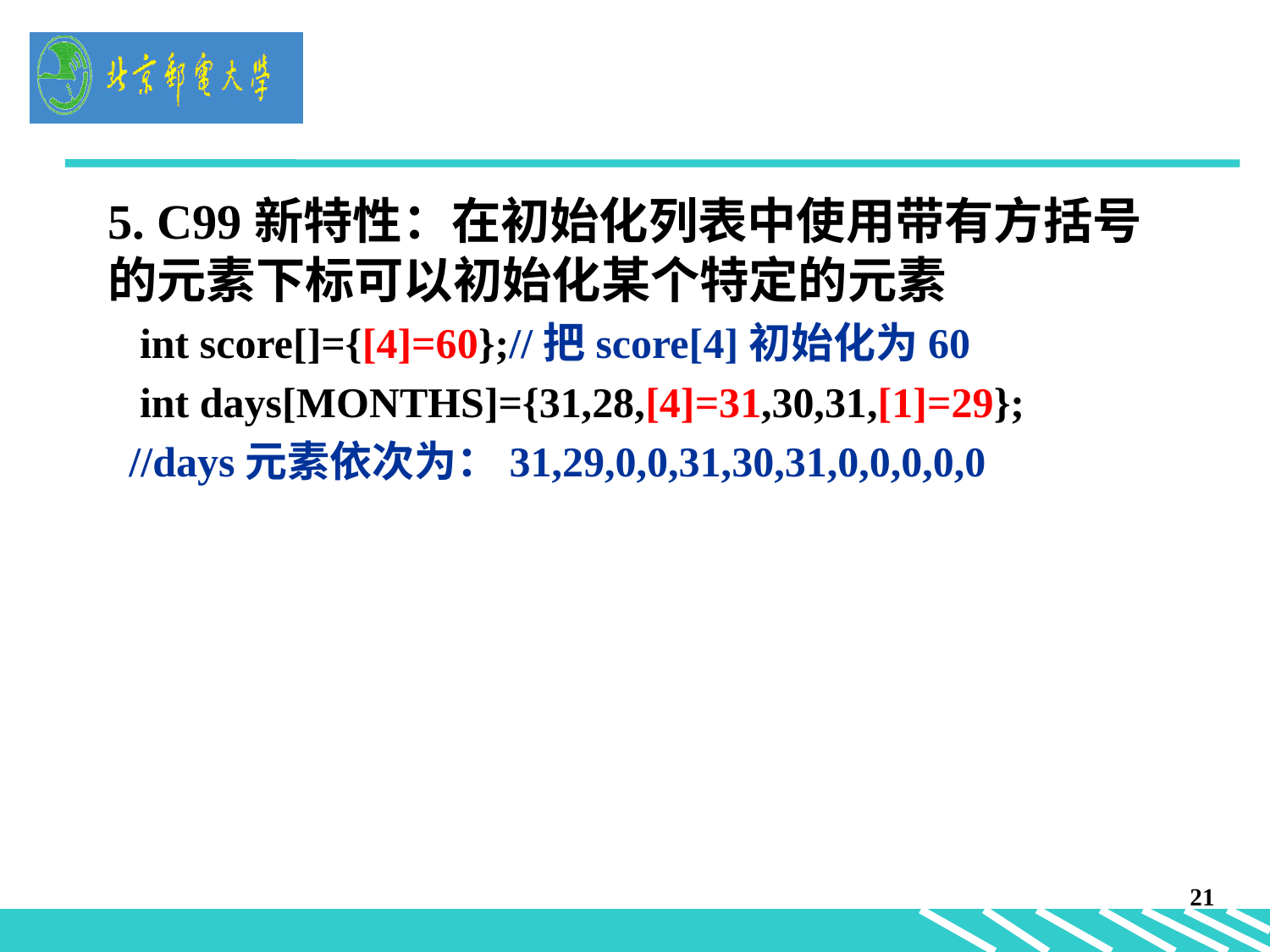

#
5. C99新特性：在初始化列表中使用带有方括号的元素下标可以初始化某个特定的元素
   int score[]={[4]=60};//把score[4]初始化为60
   int days[MONTHS]={31,28,[4]=31,30,31,[1]=29};
  //days元素依次为：31,29,0,0,31,30,31,0,0,0,0,0

21